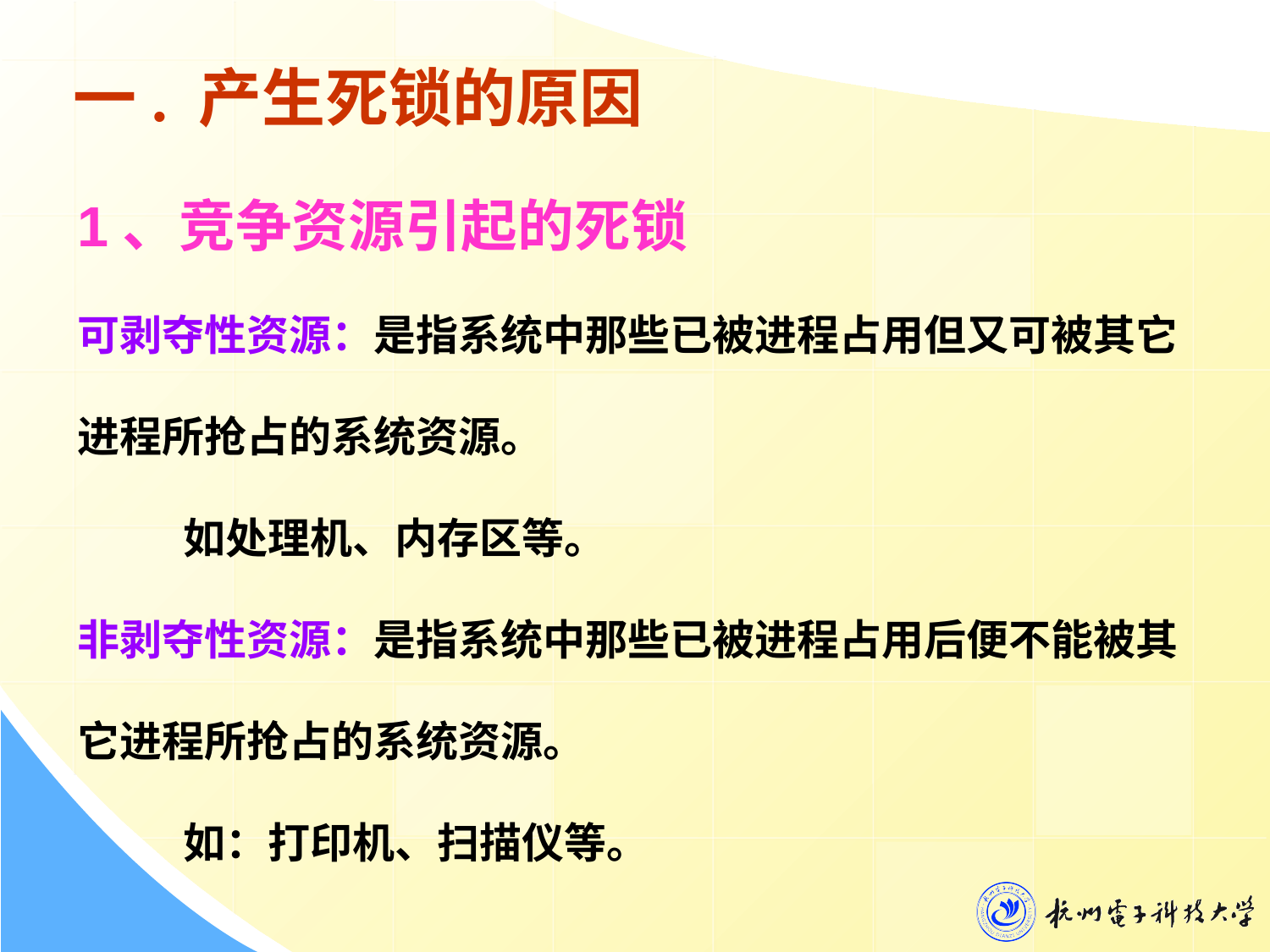

一. 产生死锁的原因
1、竞争资源引起的死锁
可剥夺性资源：是指系统中那些已被进程占用但又可被其它进程所抢占的系统资源。
          如处理机、内存区等。
非剥夺性资源：是指系统中那些已被进程占用后便不能被其它进程所抢占的系统资源。
          如：打印机、扫描仪等。